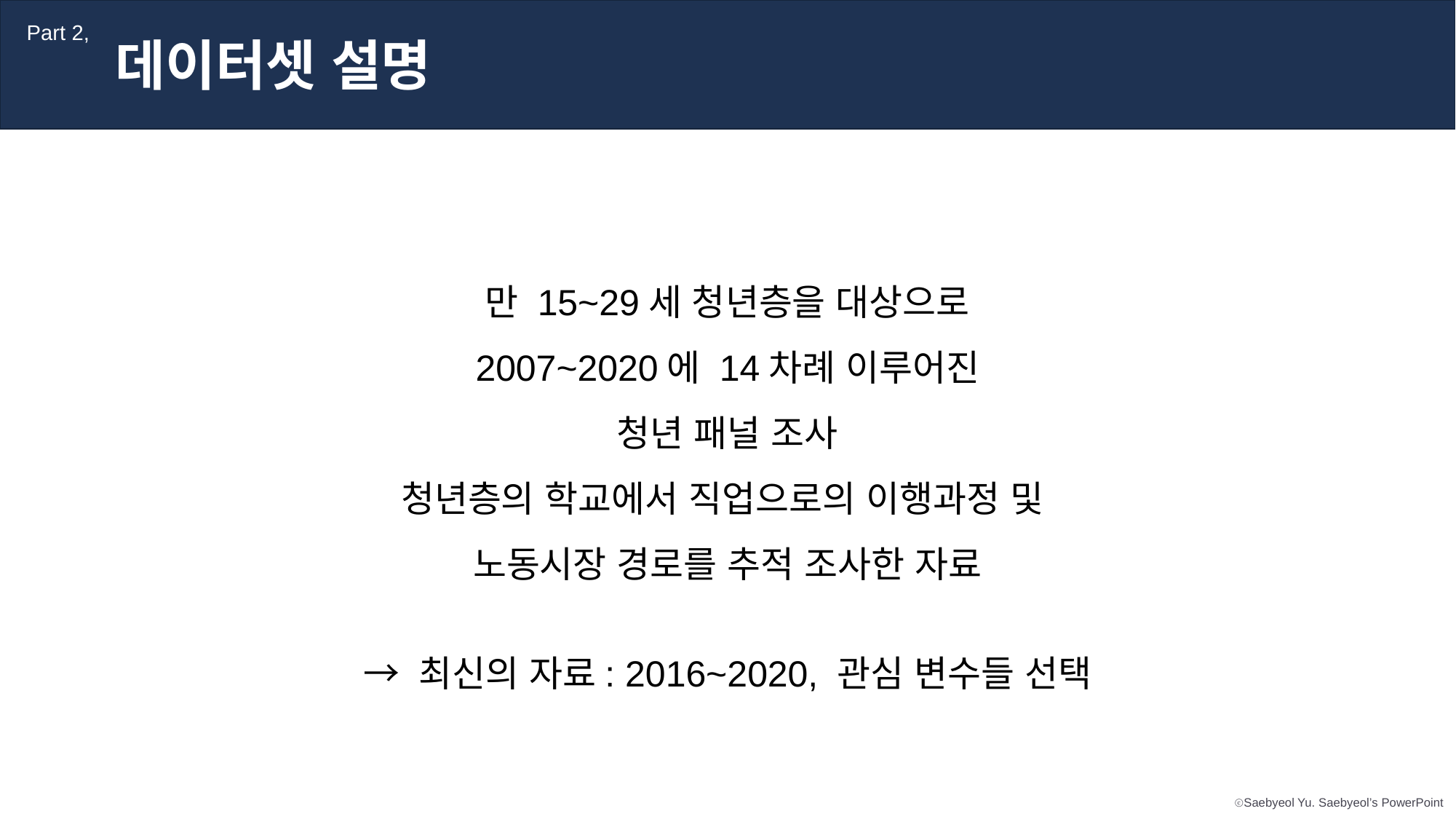

Part 2,
데이터셋 설명
만 15~29세 청년층을 대상으로
 2007~2020에 14차례 이루어진
청년 패널 조사
청년층의 학교에서 직업으로의 이행과정 및
노동시장 경로를 추적 조사한 자료
→ 최신의 자료: 2016~2020, 관심 변수들 선택